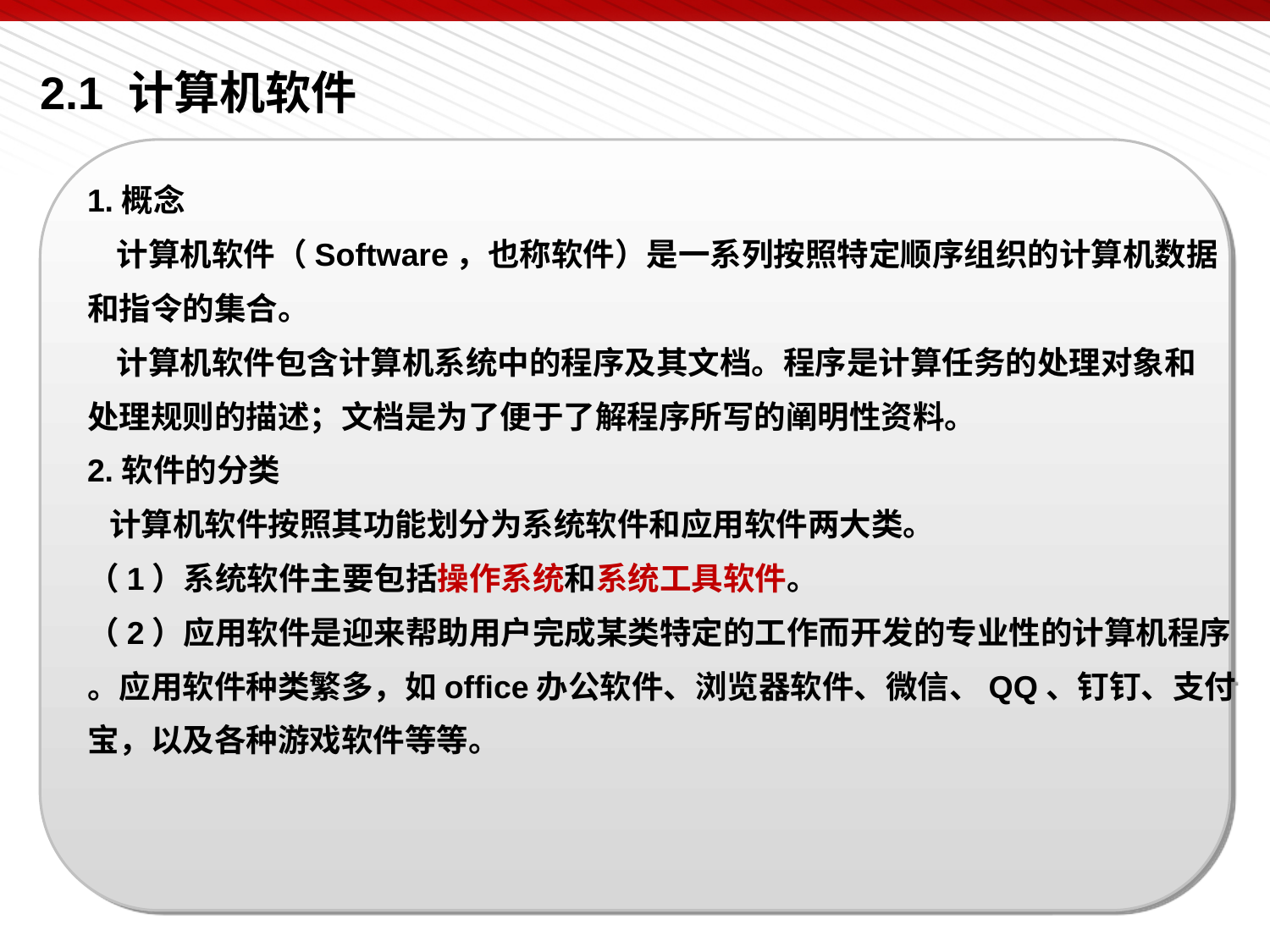

# 2.1 计算机软件
1.概念
   计算机软件（Software，也称软件）是一系列按照特定顺序组织的计算机数据
和指令的集合。
   计算机软件包含计算机系统中的程序及其文档。程序是计算任务的处理对象和
处理规则的描述；文档是为了便于了解程序所写的阐明性资料。
2.软件的分类
  计算机软件按照其功能划分为系统软件和应用软件两大类。
（1）系统软件主要包括操作系统和系统工具软件。
（2）应用软件是迎来帮助用户完成某类特定的工作而开发的专业性的计算机程序
。应用软件种类繁多，如office办公软件、浏览器软件、微信、QQ、钉钉、支付
宝，以及各种游戏软件等等。